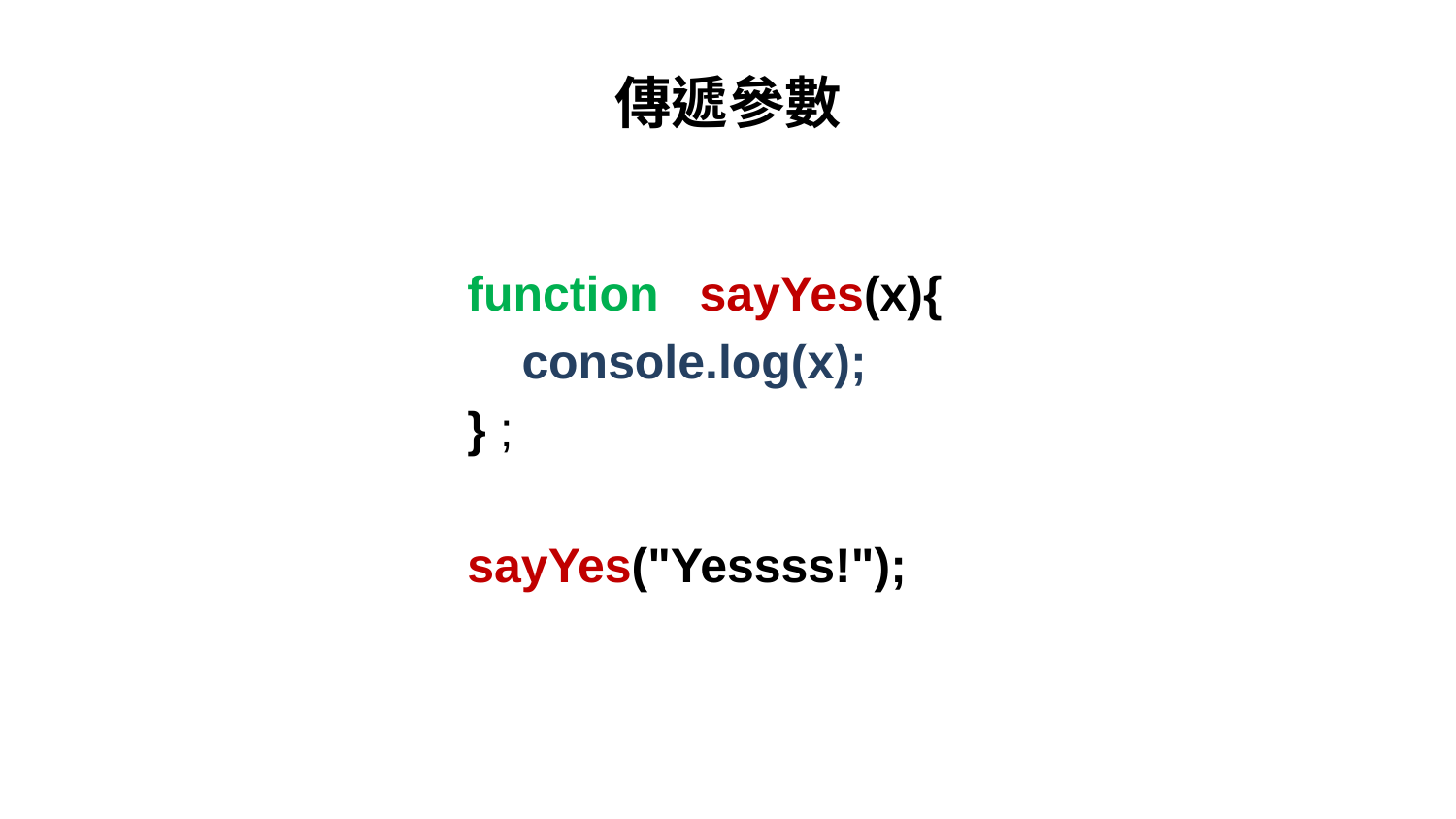

# 傳遞參數
function   sayYes(x){
    console.log(x);
} ;

sayYes("Yessss!");